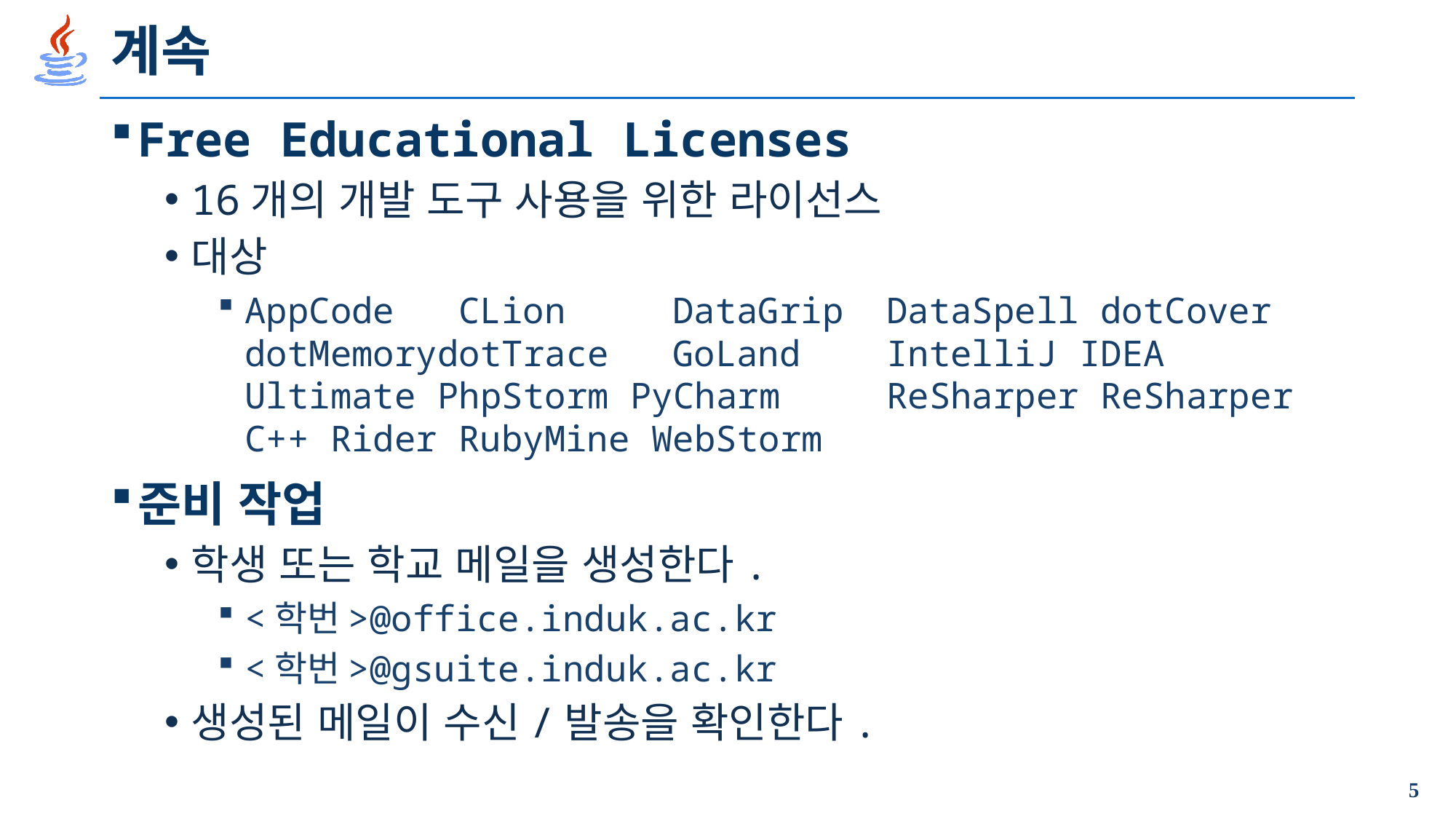

# 계속
Free Educational Licenses
16개의 개발 도구 사용을 위한 라이선스
대상
AppCode	CLion	DataGrip	DataSpell	dotCover dotMemorydotTrace	GoLand	IntelliJ IDEA Ultimate PhpStorm PyCharm	ReSharper	ReSharper C++ Rider	RubyMine WebStorm
준비 작업
학생 또는 학교 메일을 생성한다.
<학번>@office.induk.ac.kr
<학번>@gsuite.induk.ac.kr
생성된 메일이 수신/발송을 확인한다.
5